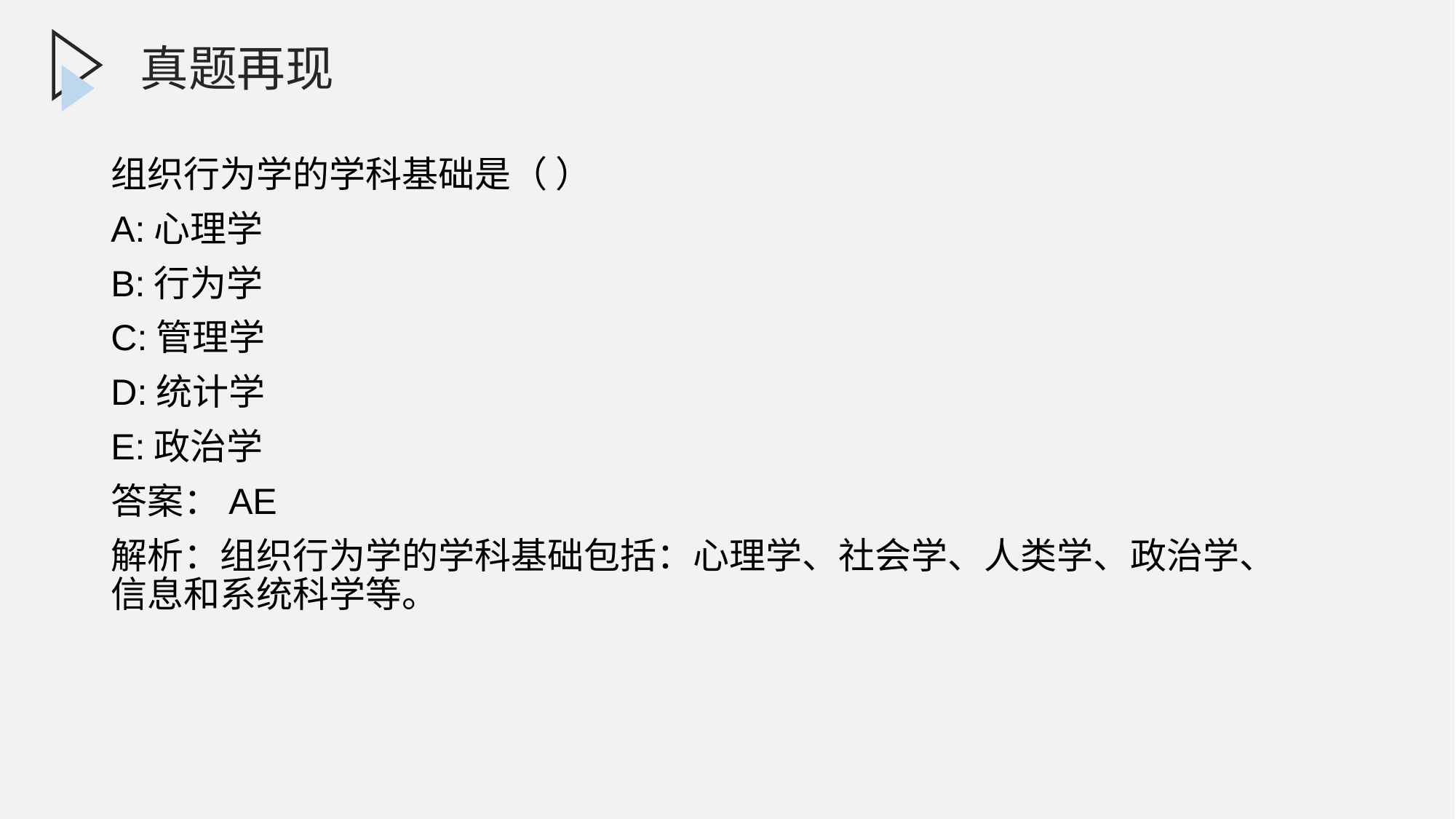

真题再现
组织行为学的学科基础是（ ）
A:心理学
B:行为学
C:管理学
D:统计学
E:政治学
答案：AE
解析：组织行为学的学科基础包括：心理学、社会学、人类学、政治学、信息和系统科学等。